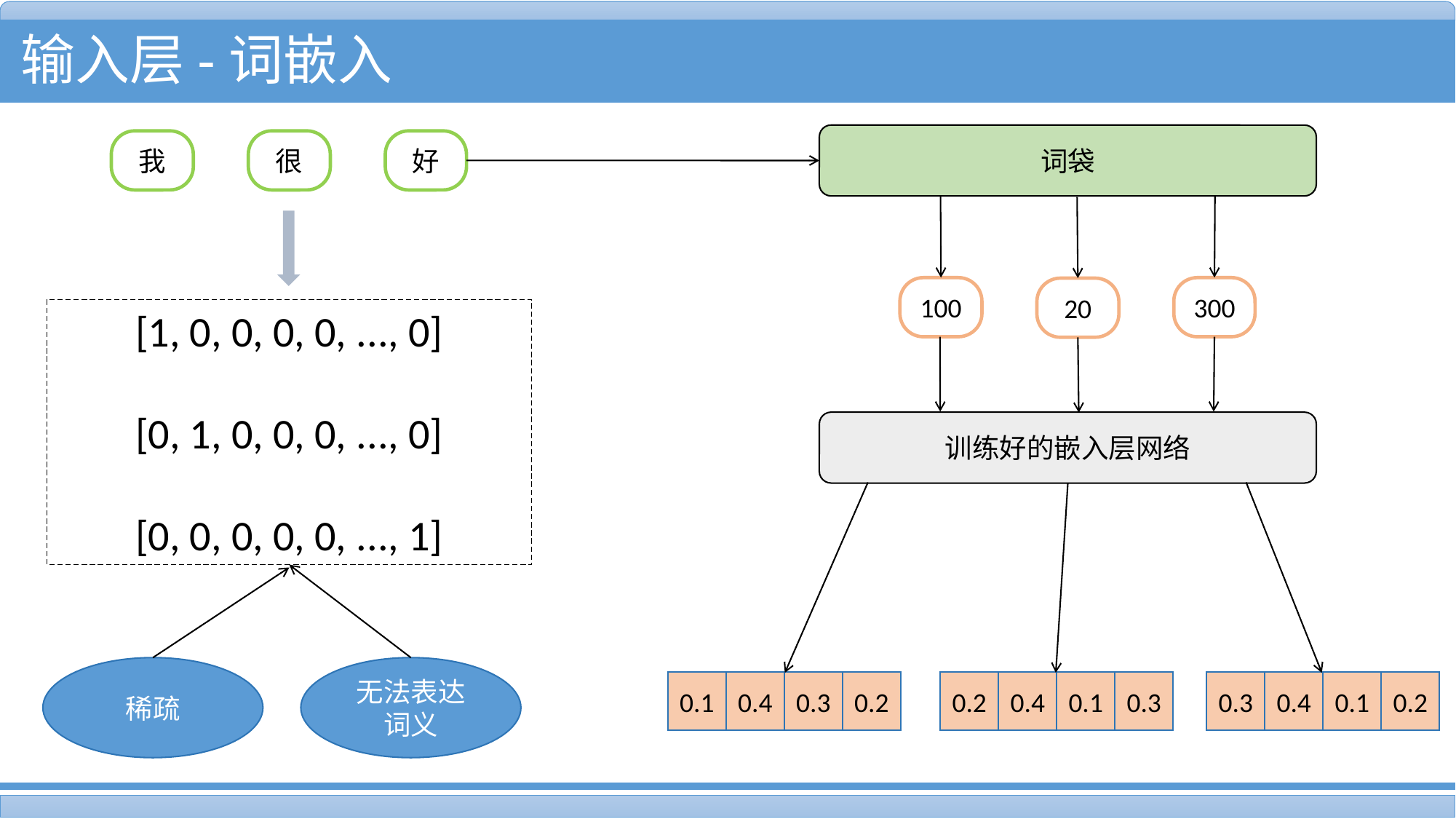

输入层-词嵌入
词袋
我
很
好

100
300
20
[1, 0, 0, 0, 0, ..., 0]

[0, 1, 0, 0, 0, ..., 0]

[0, 0, 0, 0, 0, ..., 1]
训练好的嵌入层网络
稀疏
无法表达词义
0.1
0.4
0.3
0.2
0.2
0.4
0.1
0.3
0.3
0.4
0.1
0.2